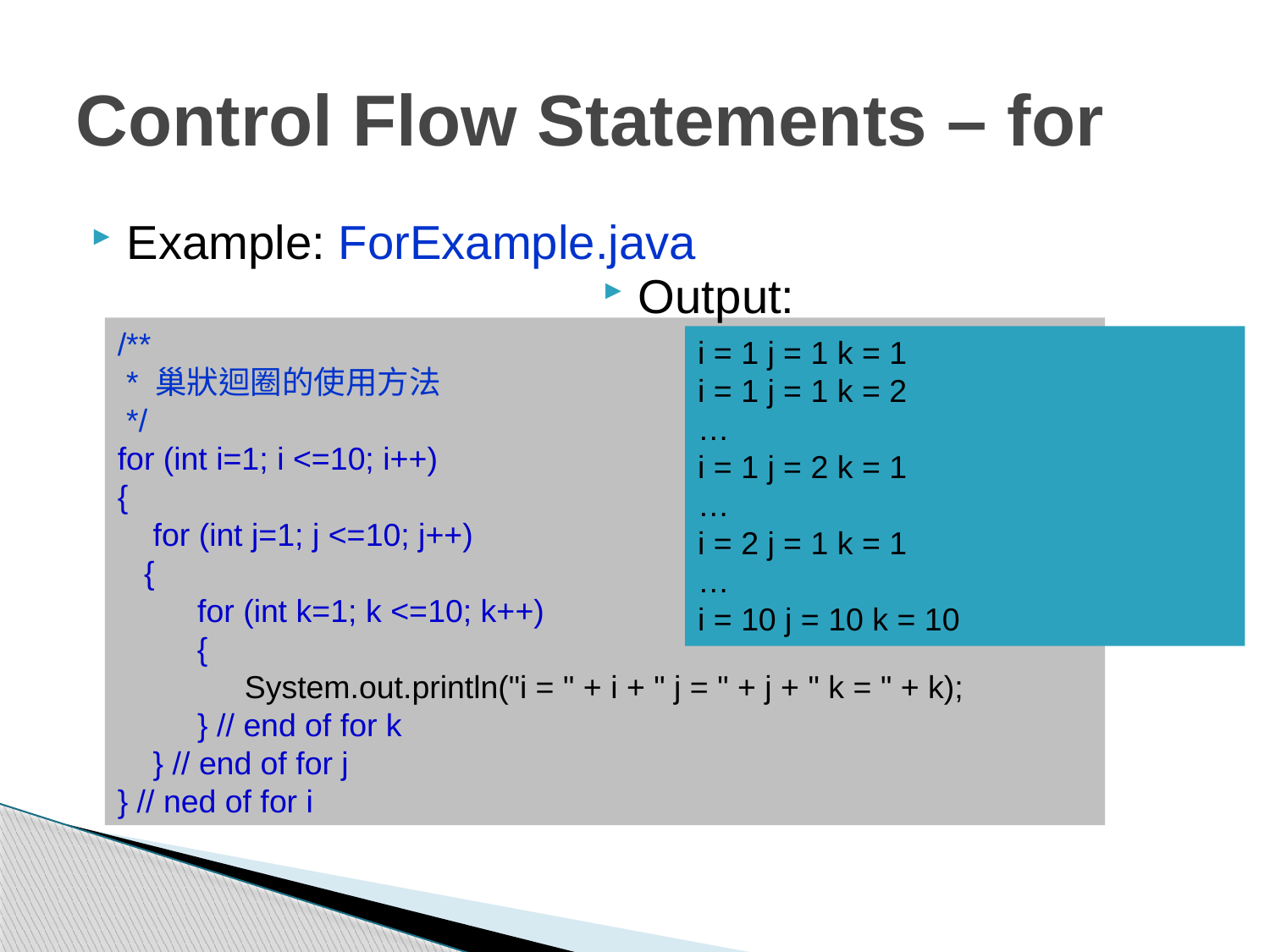

# Control Flow Statements – for
Example: ForExample.java
Output:
/**
 * 巢狀迴圈的使用方法
 */
for (int i=1; i <=10; i++)
{
    for (int j=1; j <=10; j++)
   {
         for (int k=1; k <=10; k++)
         {
	System.out.println("i = " + i + " j = " + j + " k = " + k);
         } // end of for k
    } // end of for j
} // ned of for i
i = 1 j = 1 k = 1
i = 1 j = 1 k = 2
…
i = 1 j = 2 k = 1
…
i = 2 j = 1 k = 1
…
i = 10 j = 10 k = 10